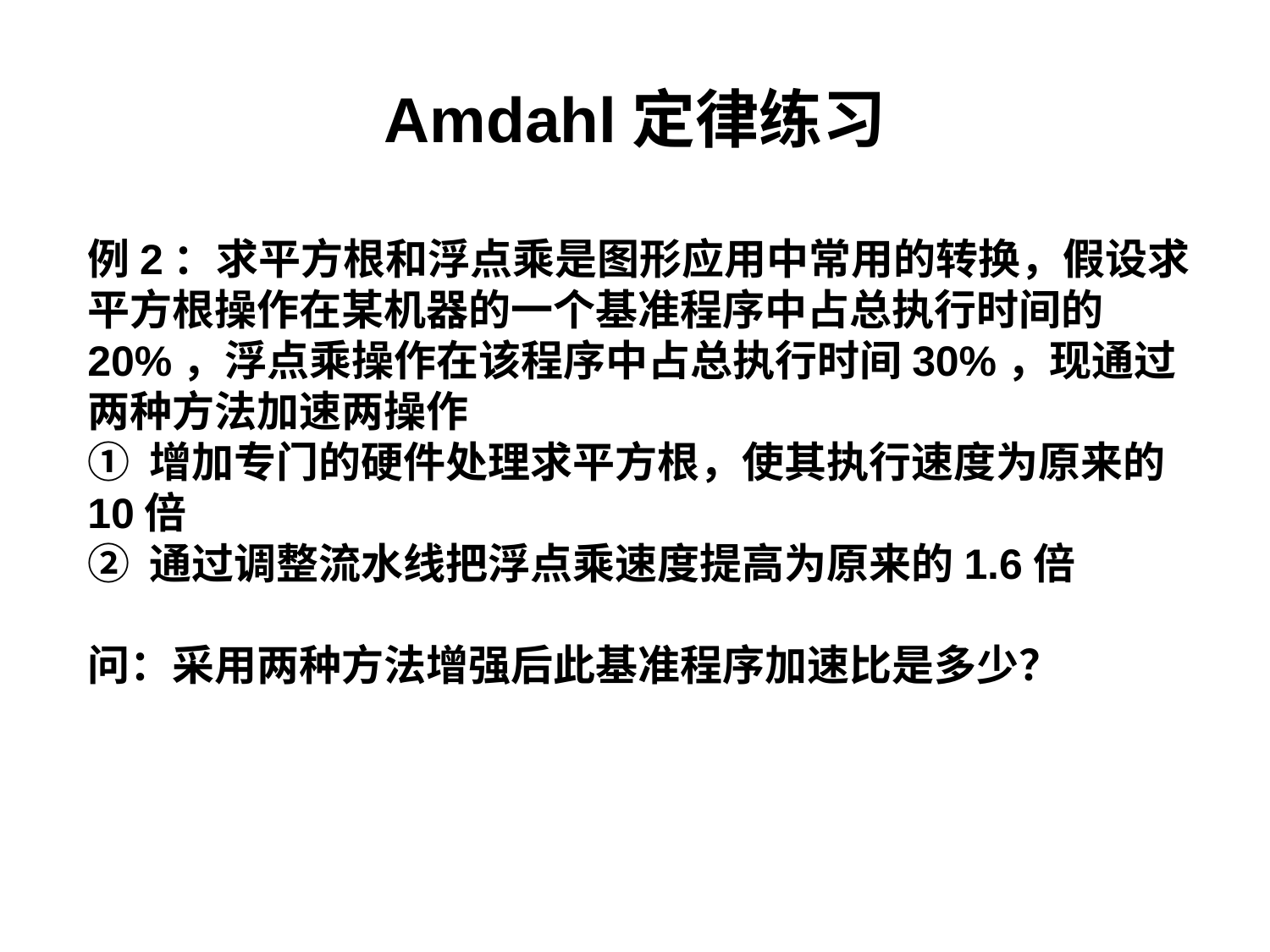

Amdahl定律练习
例2：求平方根和浮点乘是图形应用中常用的转换，假设求平方根操作在某机器的一个基准程序中占总执行时间的20%，浮点乘操作在该程序中占总执行时间30%，现通过两种方法加速两操作
① 增加专门的硬件处理求平方根，使其执行速度为原来的10倍
② 通过调整流水线把浮点乘速度提高为原来的1.6倍

问：采用两种方法增强后此基准程序加速比是多少？